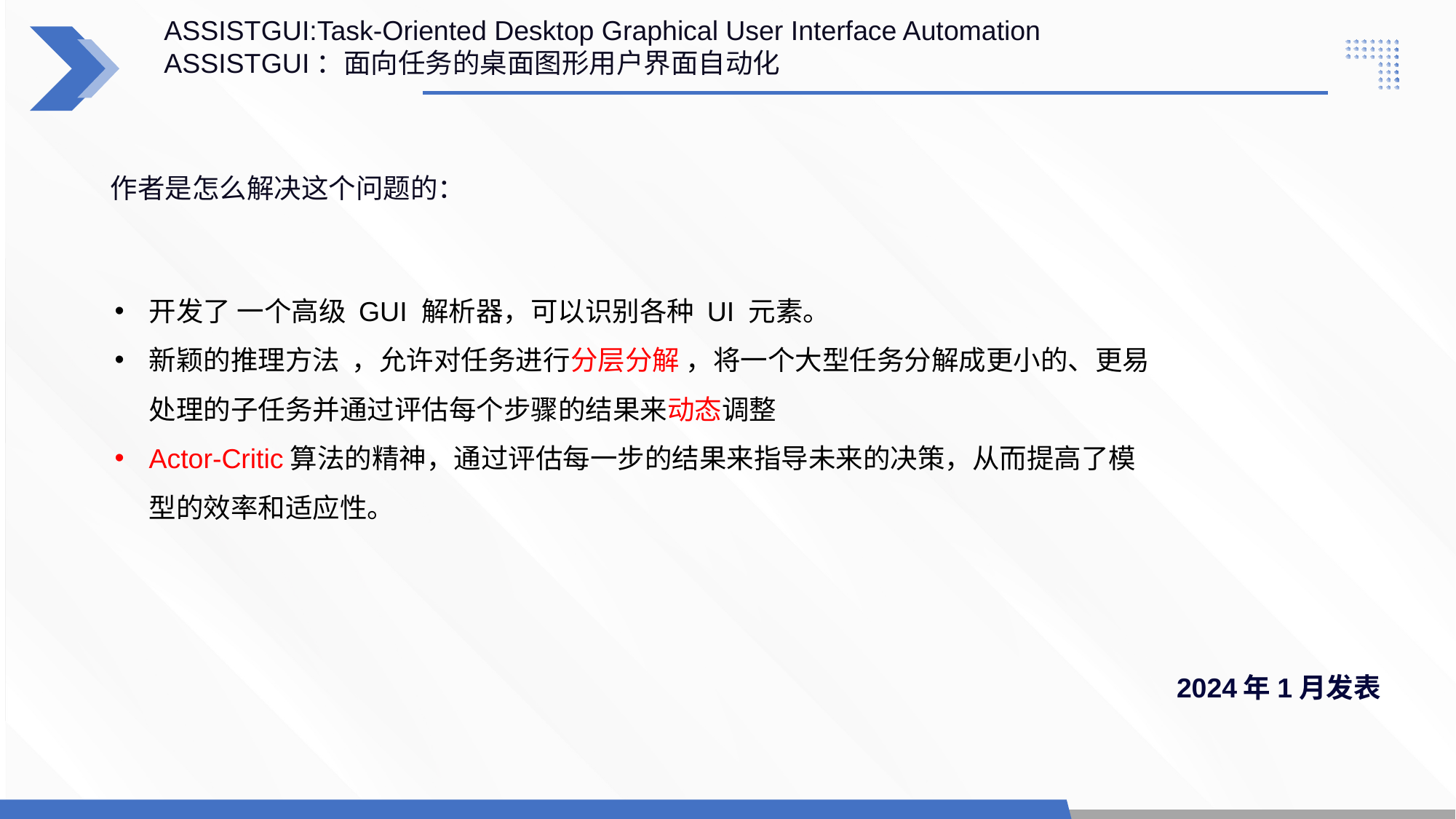

ASSISTGUI:Task-Oriented Desktop Graphical User Interface Automation
ASSISTGUI：面向任务的桌面图形用户界面自动化
作者是怎么解决这个问题的：
开发了 一个高级 GUI 解析器，可以识别各种 UI 元素。
新颖的推理方法  ，允许对任务进行分层分解 ，将一个大型任务分解成更小的、更易处理的子任务并通过评估每个步骤的结果来动态调整
Actor-Critic算法的精神，通过评估每一步的结果来指导未来的决策，从而提高了模型的效率和适应性。
2024年1月发表